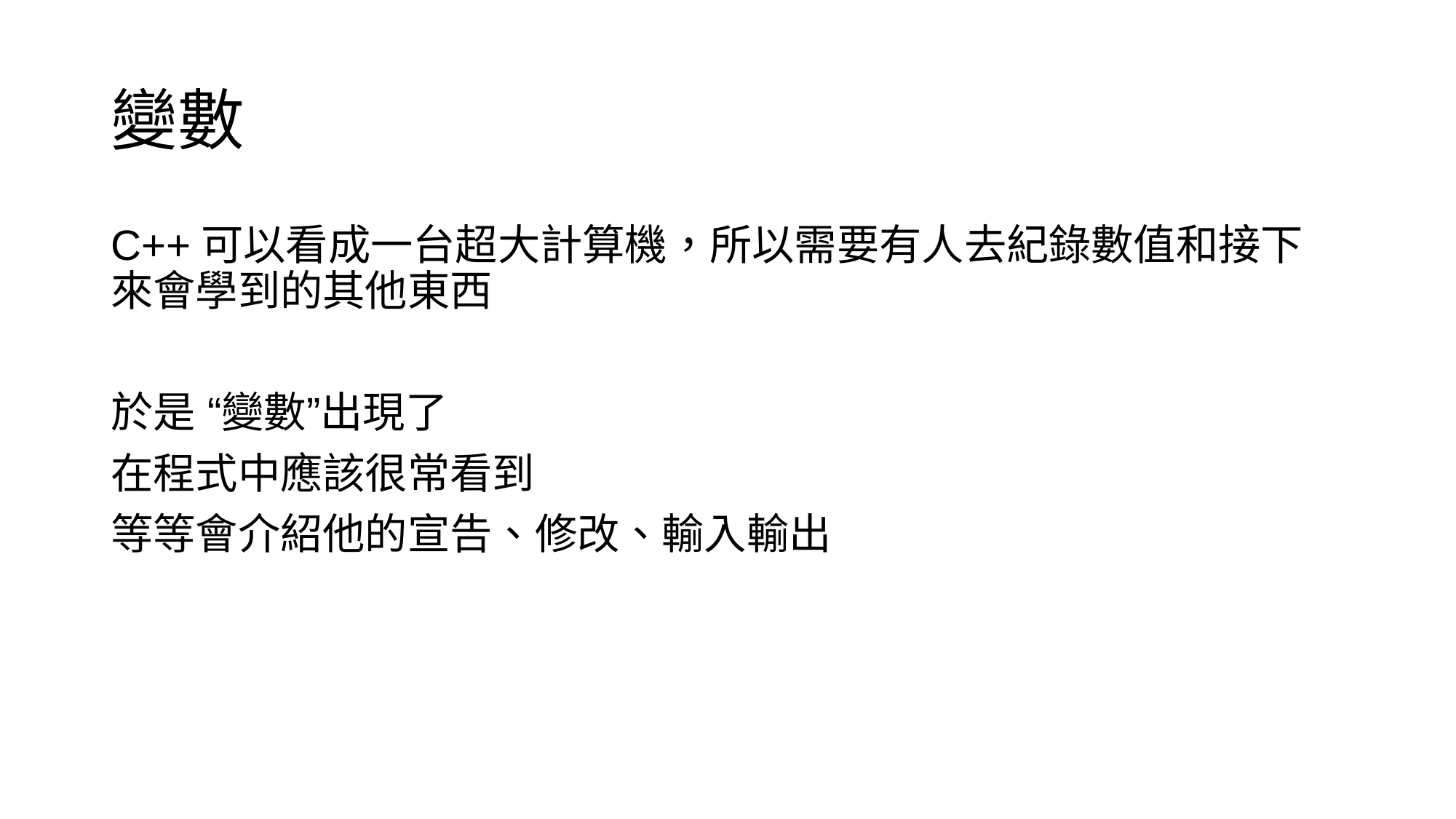

# 變數
C++可以看成一台超大計算機，所以需要有人去紀錄數值和接下來會學到的其他東西

於是 “變數”出現了
在程式中應該很常看到
等等會介紹他的宣告、修改、輸入輸出